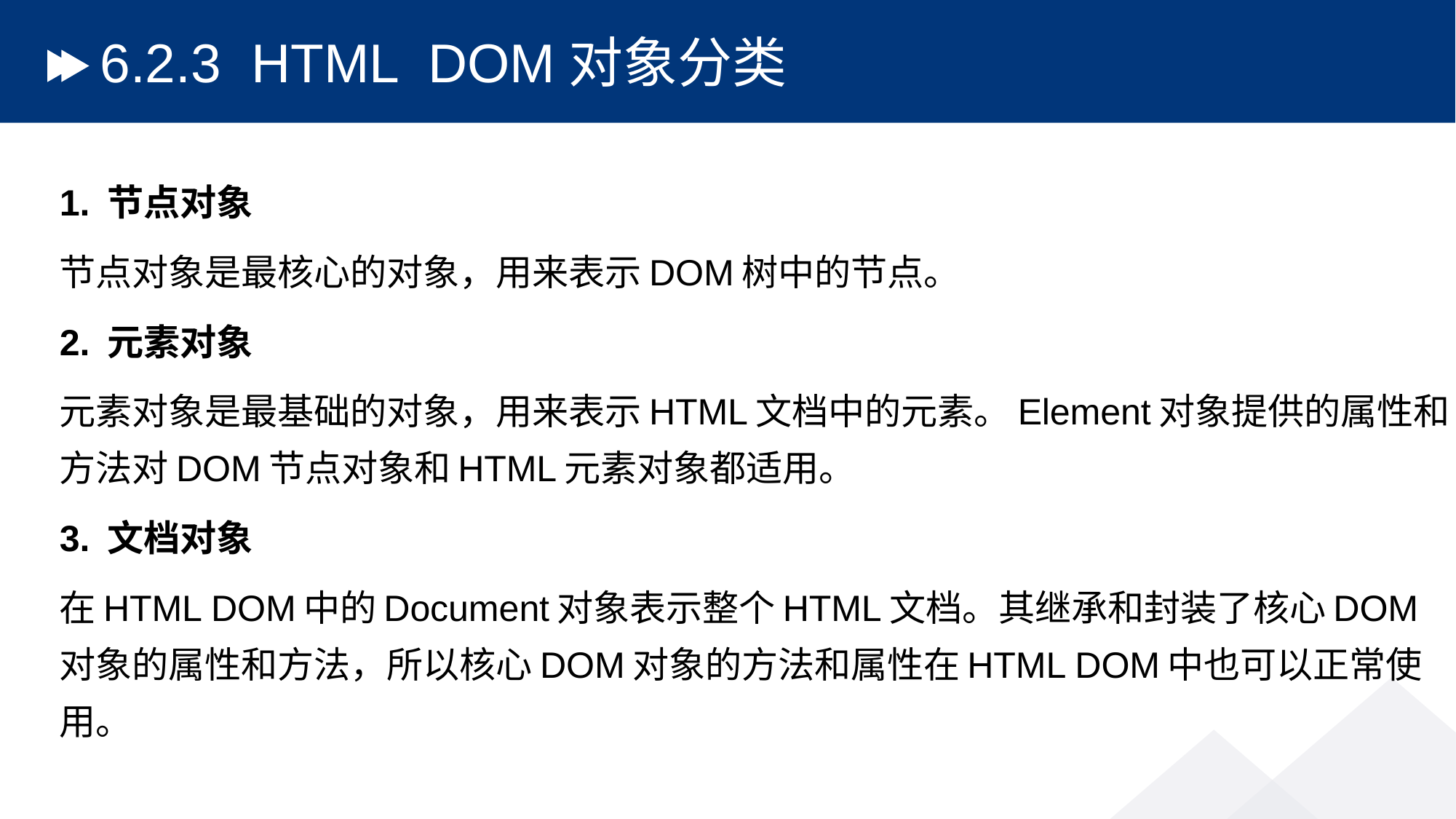

# 6.2.3  HTML  DOM对象分类
1. 节点对象
节点对象是最核心的对象，用来表示DOM树中的节点。
2. 元素对象
元素对象是最基础的对象，用来表示HTML文档中的元素。Element对象提供的属性和方法对DOM节点对象和HTML元素对象都适用。
3. 文档对象
在HTML DOM中的Document对象表示整个HTML文档。其继承和封装了核心DOM对象的属性和方法，所以核心DOM对象的方法和属性在HTML DOM中也可以正常使用。